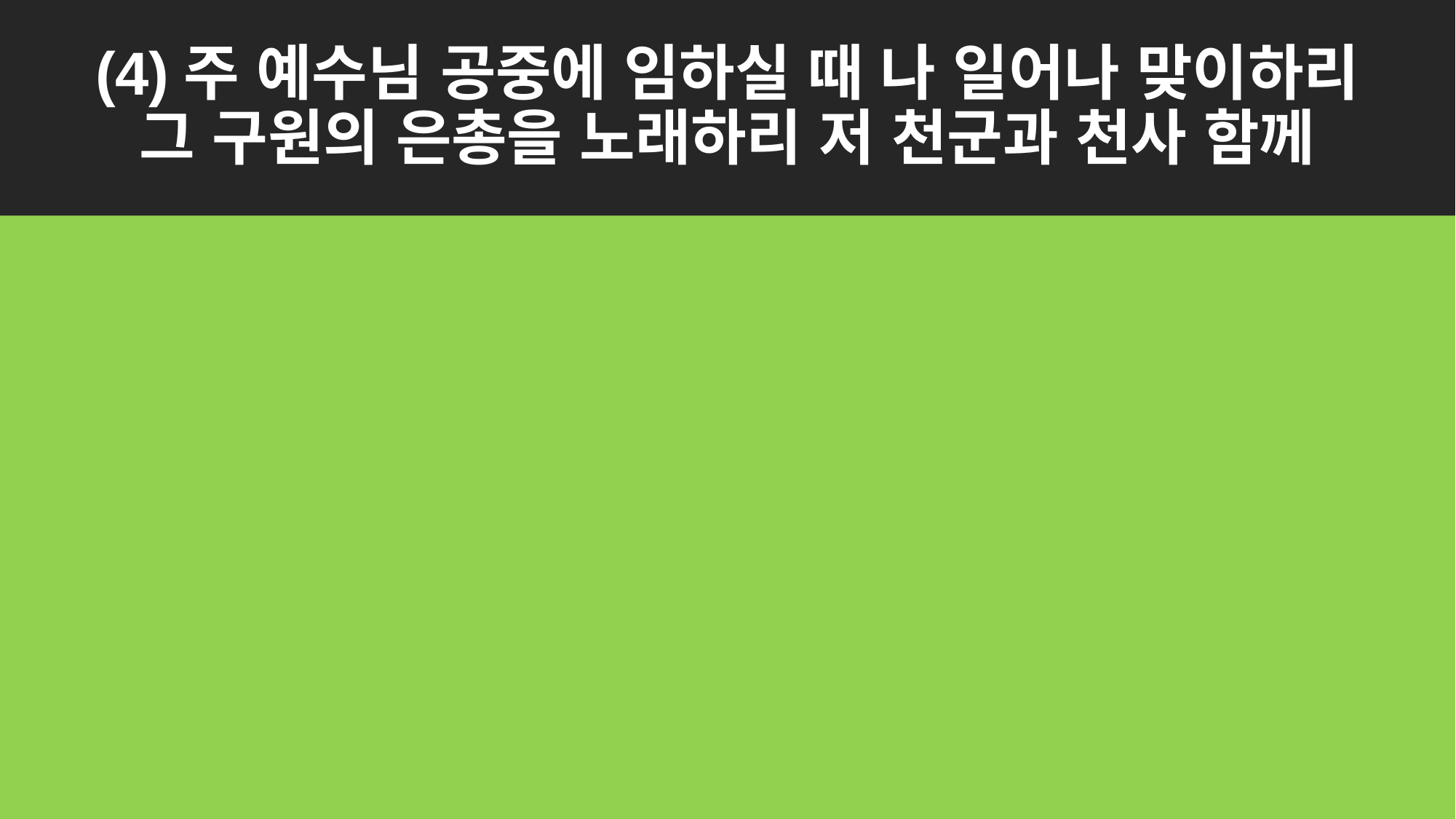

# (4)주 예수님 공중에 임하실 때 나 일어나 맞이하리 그 구원의 은총을 노래하리 저 천군과 천사 함께